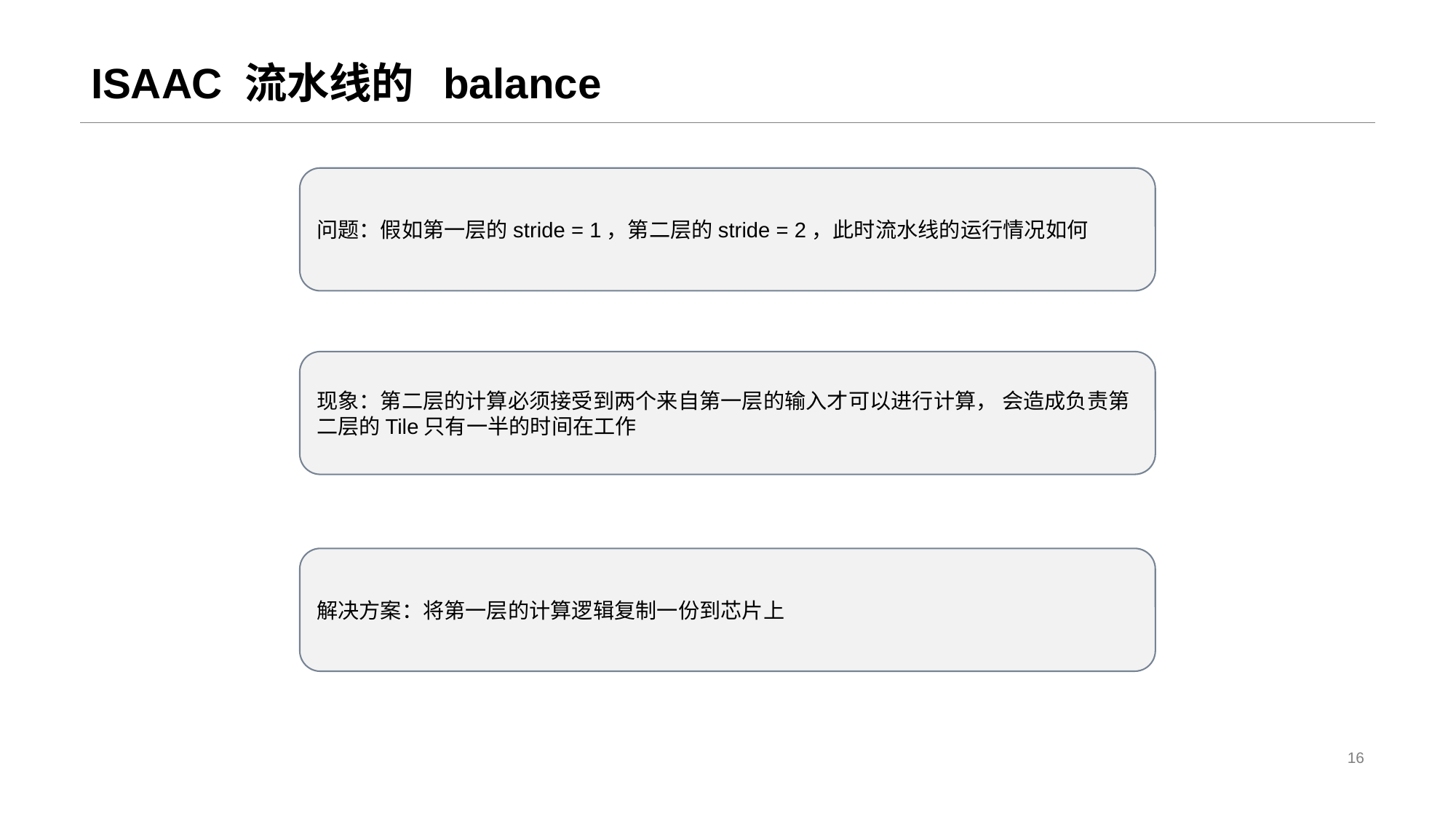

# ISAAC 流水线的  balance
问题：假如第一层的stride = 1，第二层的stride = 2，此时流水线的运行情况如何

现象：第二层的计算必须接受到两个来自第一层的输入才可以进行计算， 会造成负责第二层的Tile只有一半的时间在工作

解决方案：将第一层的计算逻辑复制一份到芯片上
16